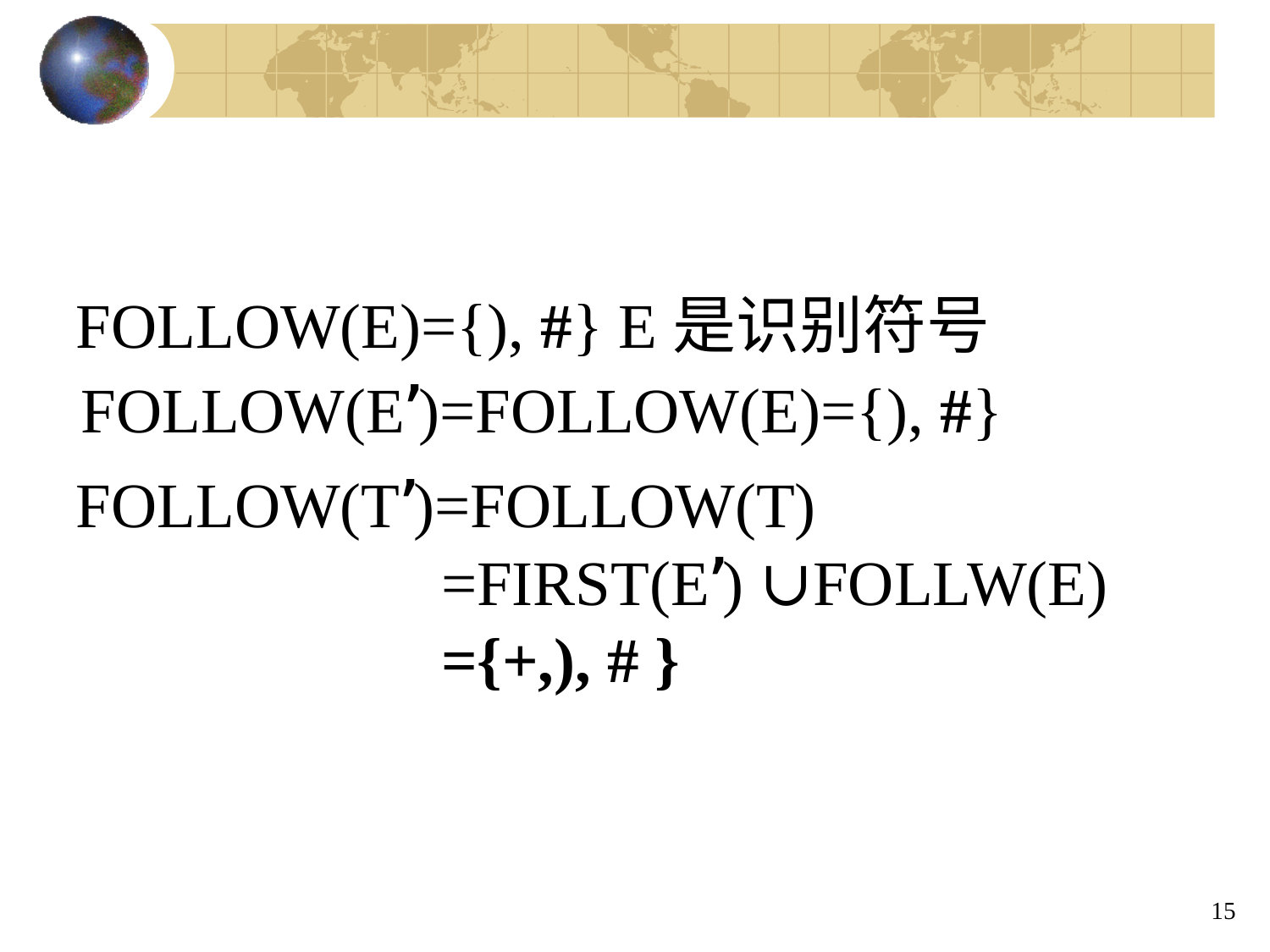

FOLLOW(E)={), #} E是识别符号
FOLLOW(E’)=FOLLOW(E)={), #}
FOLLOW(T’)=FOLLOW(T)
                       =FIRST(E’) ∪FOLLW(E)
                       ={+,), # }
15